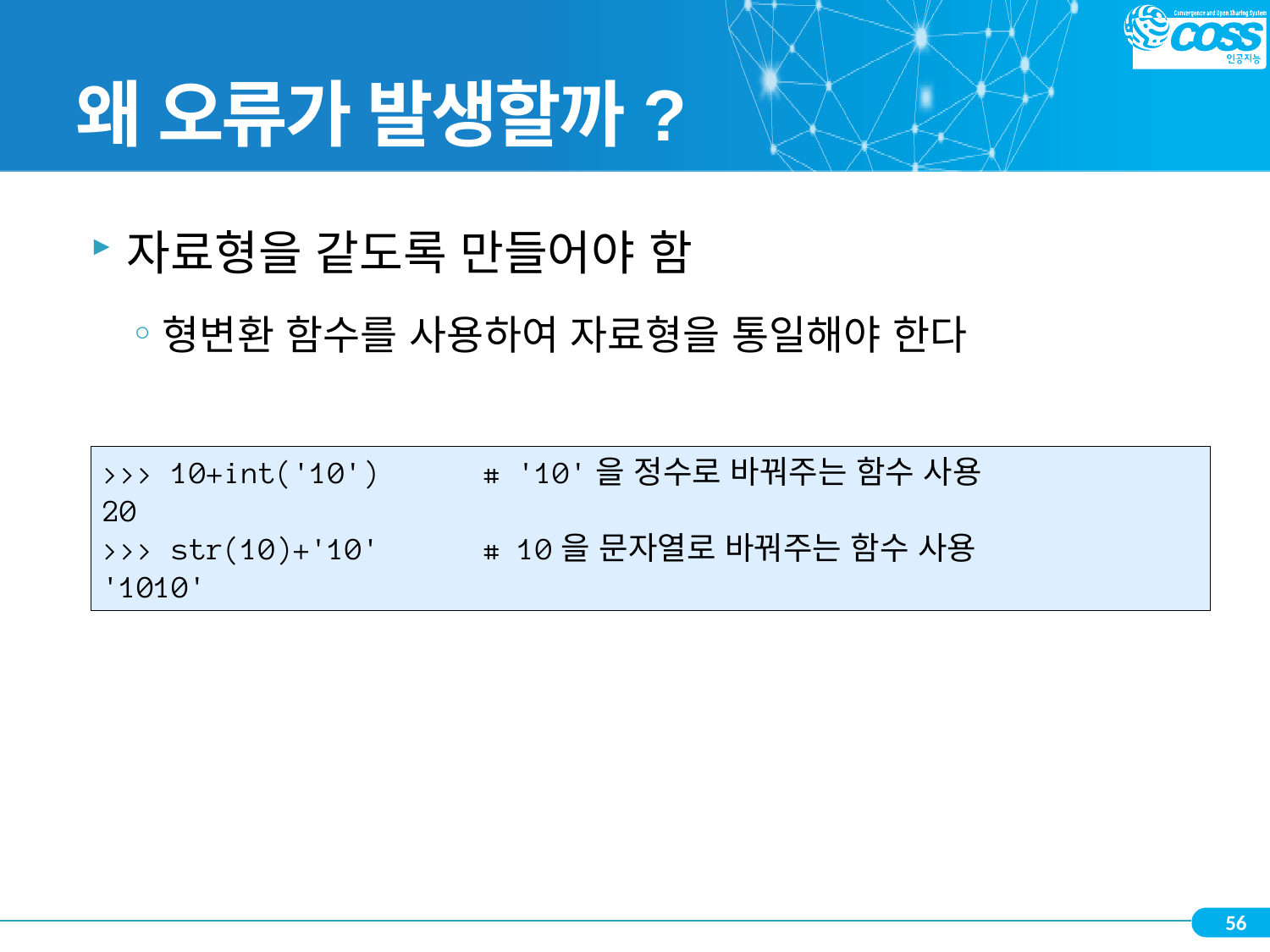

# 왜 오류가 발생할까?
자료형을 같도록 만들어야 함
형변환 함수를 사용하여 자료형을 통일해야 한다
>>> 10+int('10')	# '10'을 정수로 바꿔주는 함수 사용
20
>>> str(10)+'10'	# 10을 문자열로 바꿔주는 함수 사용
'1010'